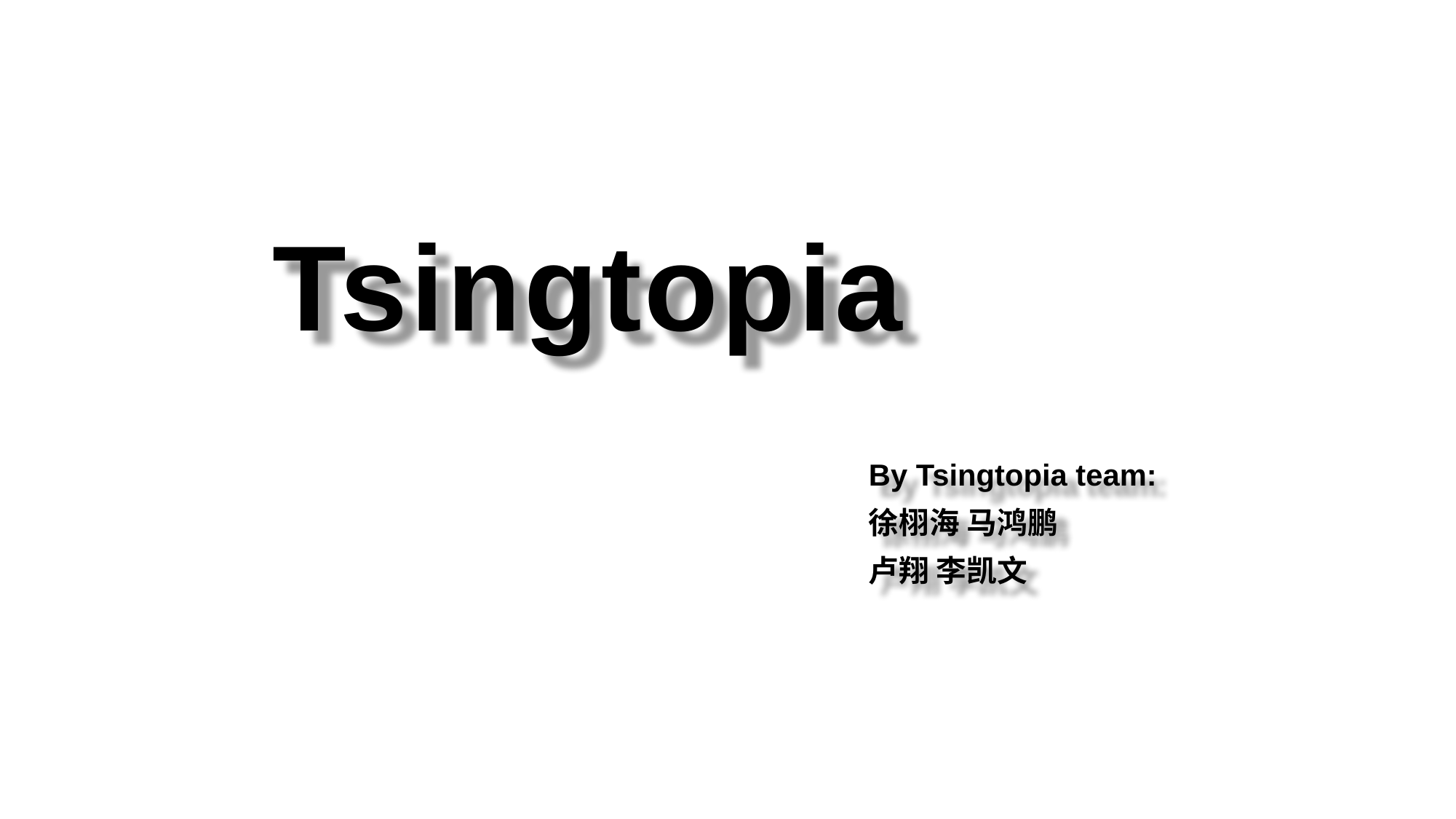

# Tsingtopia
By Tsingtopia team:
徐栩海 马鸿鹏
卢翔 李凯文